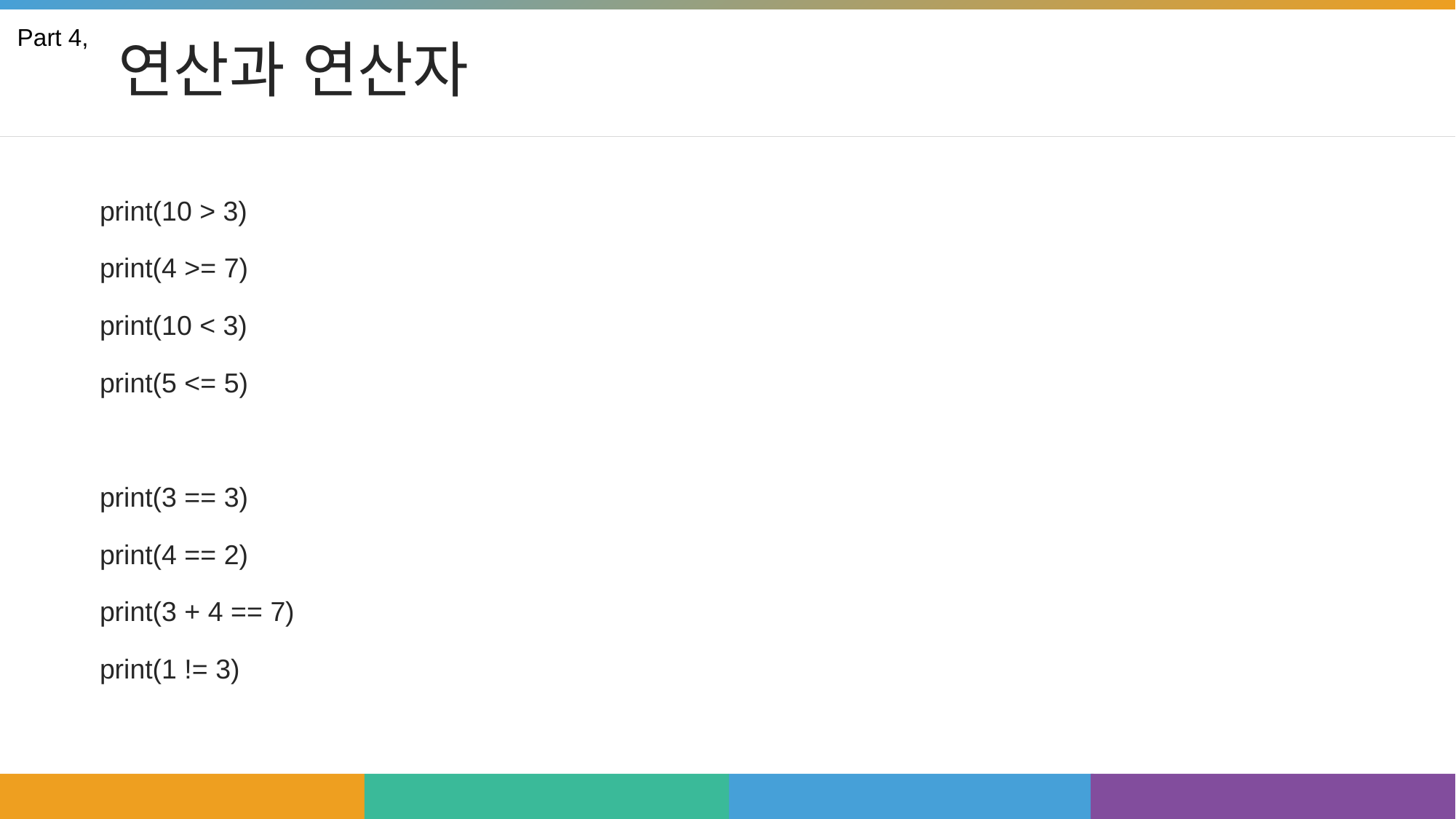

# 연산과 연산자
Part 4,
print(10 > 3)
print(4 >= 7)
print(10 < 3)
print(5 <= 5)

print(3 == 3)
print(4 == 2)
print(3 + 4 == 7)
print(1 != 3)